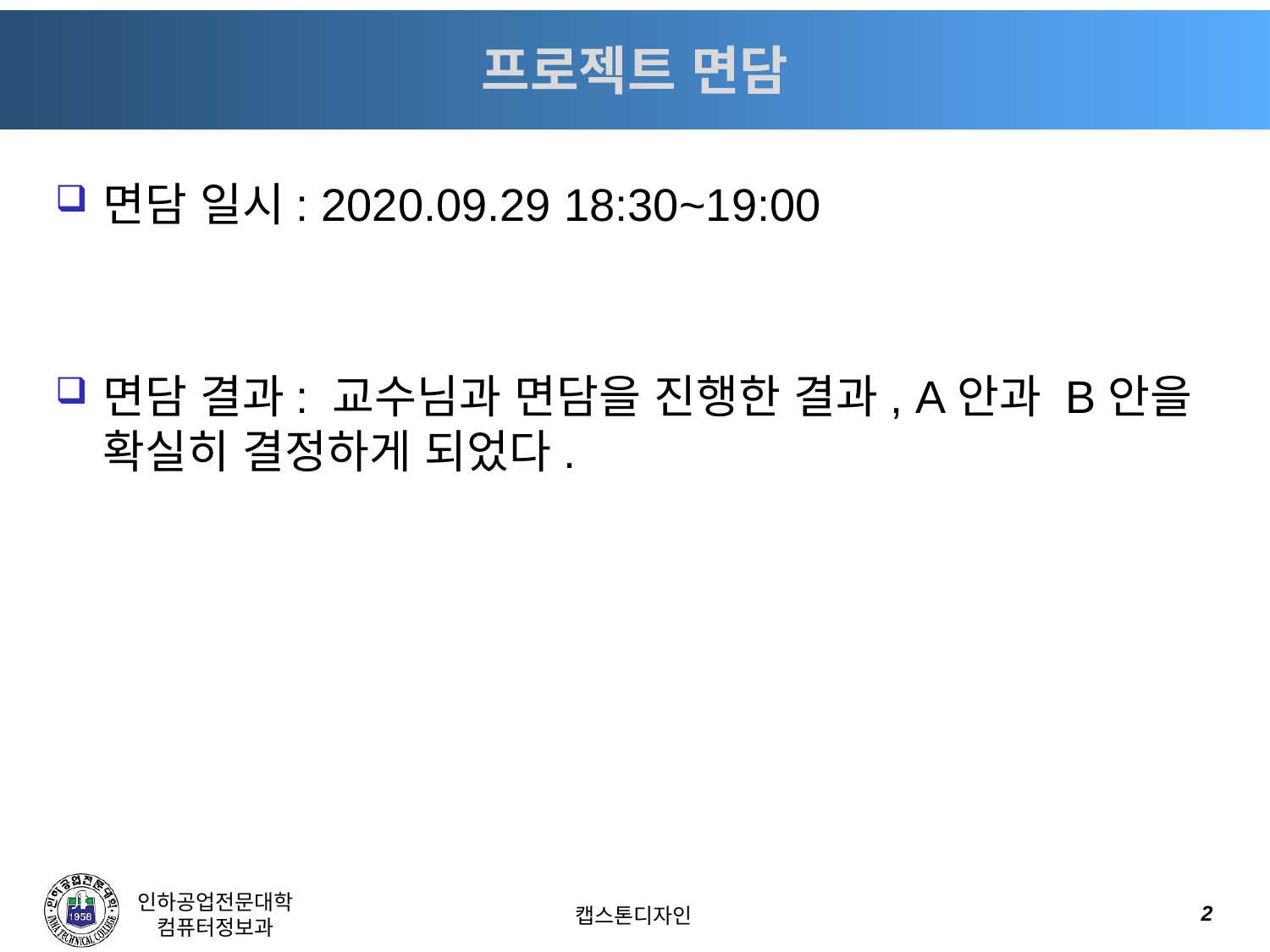

# 프로젝트 면담
면담 일시: 2020.09.29 18:30~19:00

면담 결과: 교수님과 면담을 진행한 결과, A안과 B안을 확실히 결정하게 되었다.